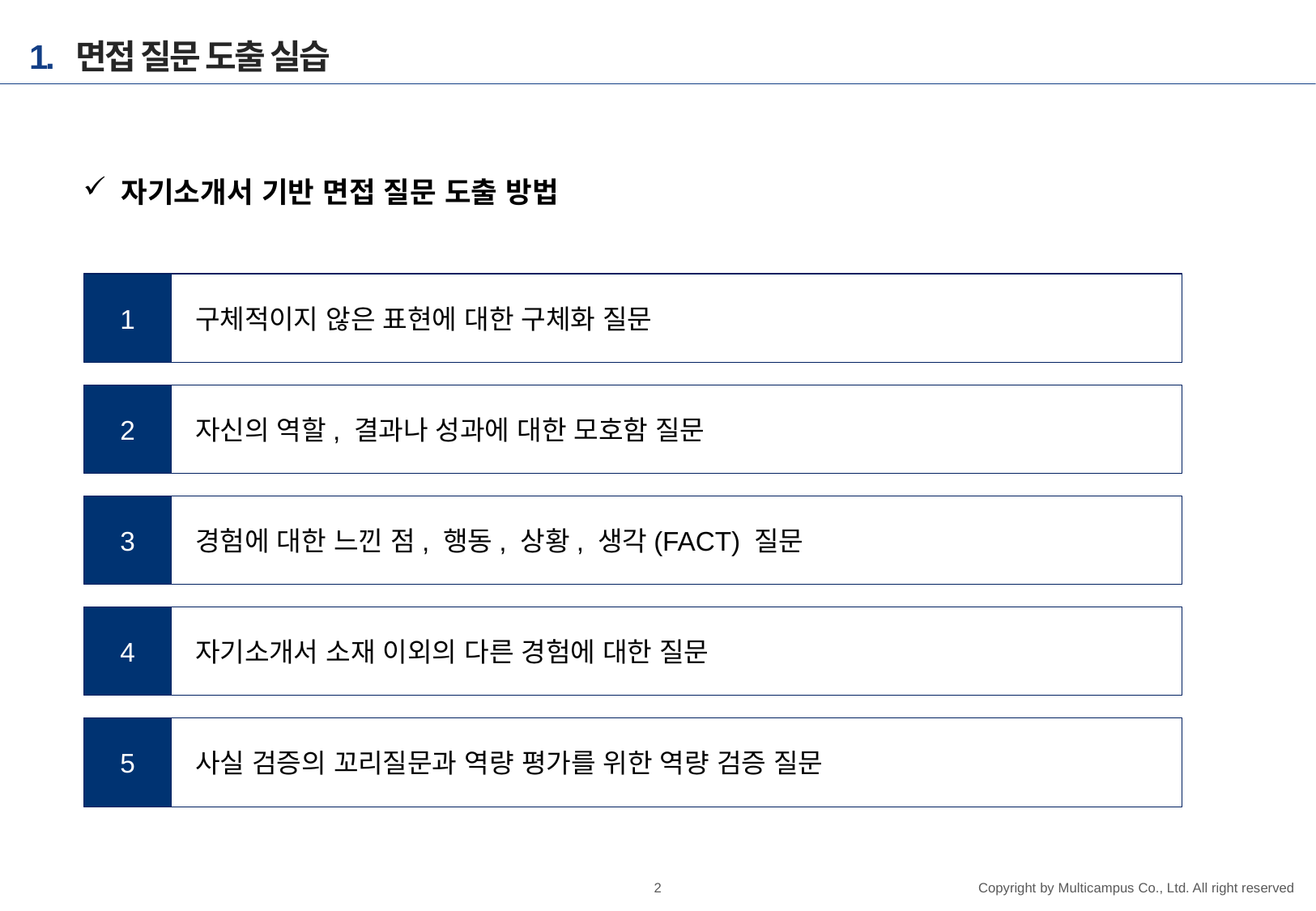

# 1.  면접 질문 도출 실습
자기소개서 기반 면접 질문 도출 방법
1
구체적이지 않은 표현에 대한 구체화 질문
2
자신의 역할, 결과나 성과에 대한 모호함 질문
3
경험에 대한 느낀 점, 행동, 상황, 생각(FACT) 질문
4
자기소개서 소재 이외의 다른 경험에 대한 질문
5
사실 검증의 꼬리질문과 역량 평가를 위한 역량 검증 질문